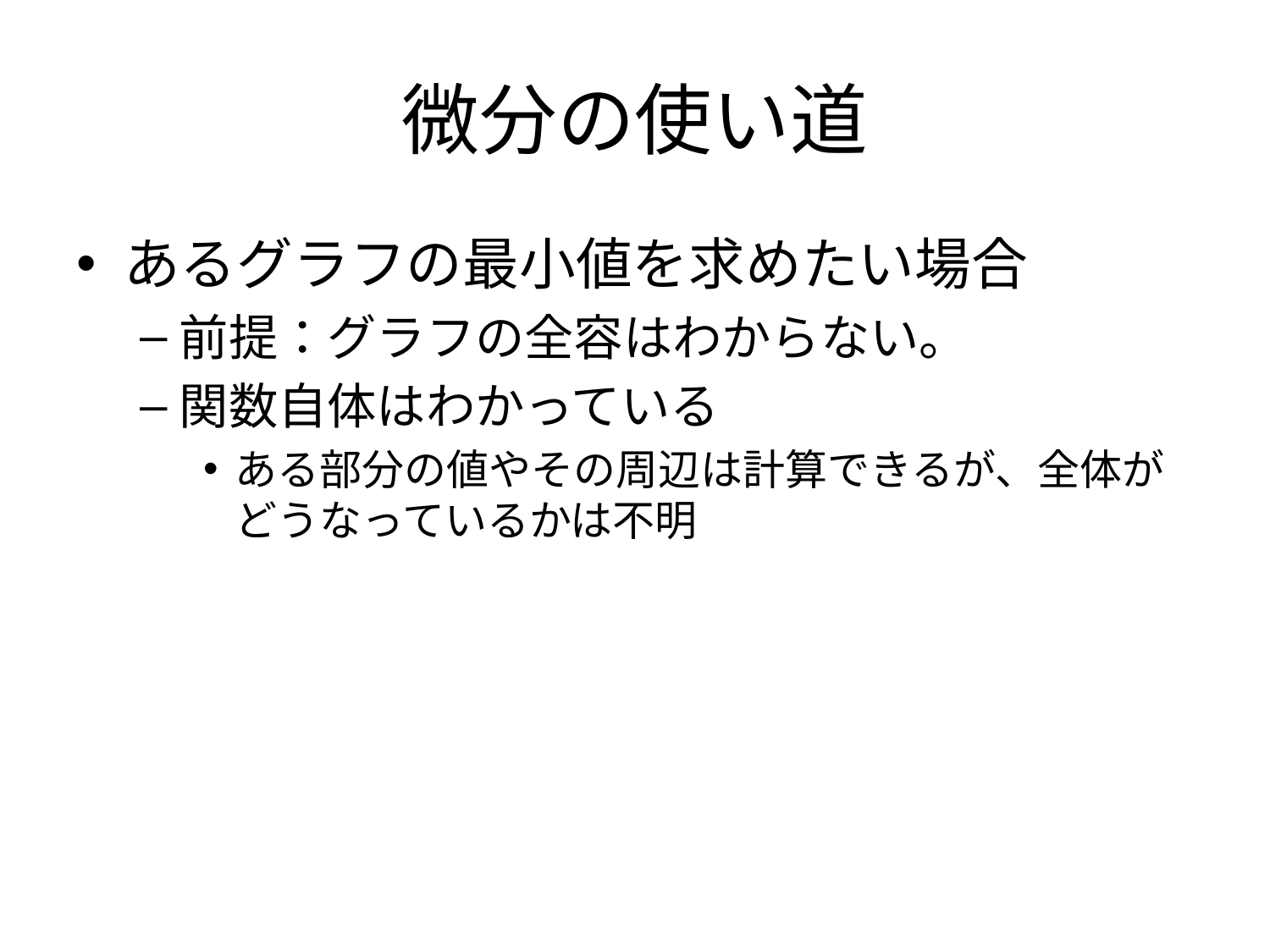

# 微分の使い道
あるグラフの最小値を求めたい場合
前提：グラフの全容はわからない。
関数自体はわかっている
ある部分の値やその周辺は計算できるが、全体がどうなっているかは不明